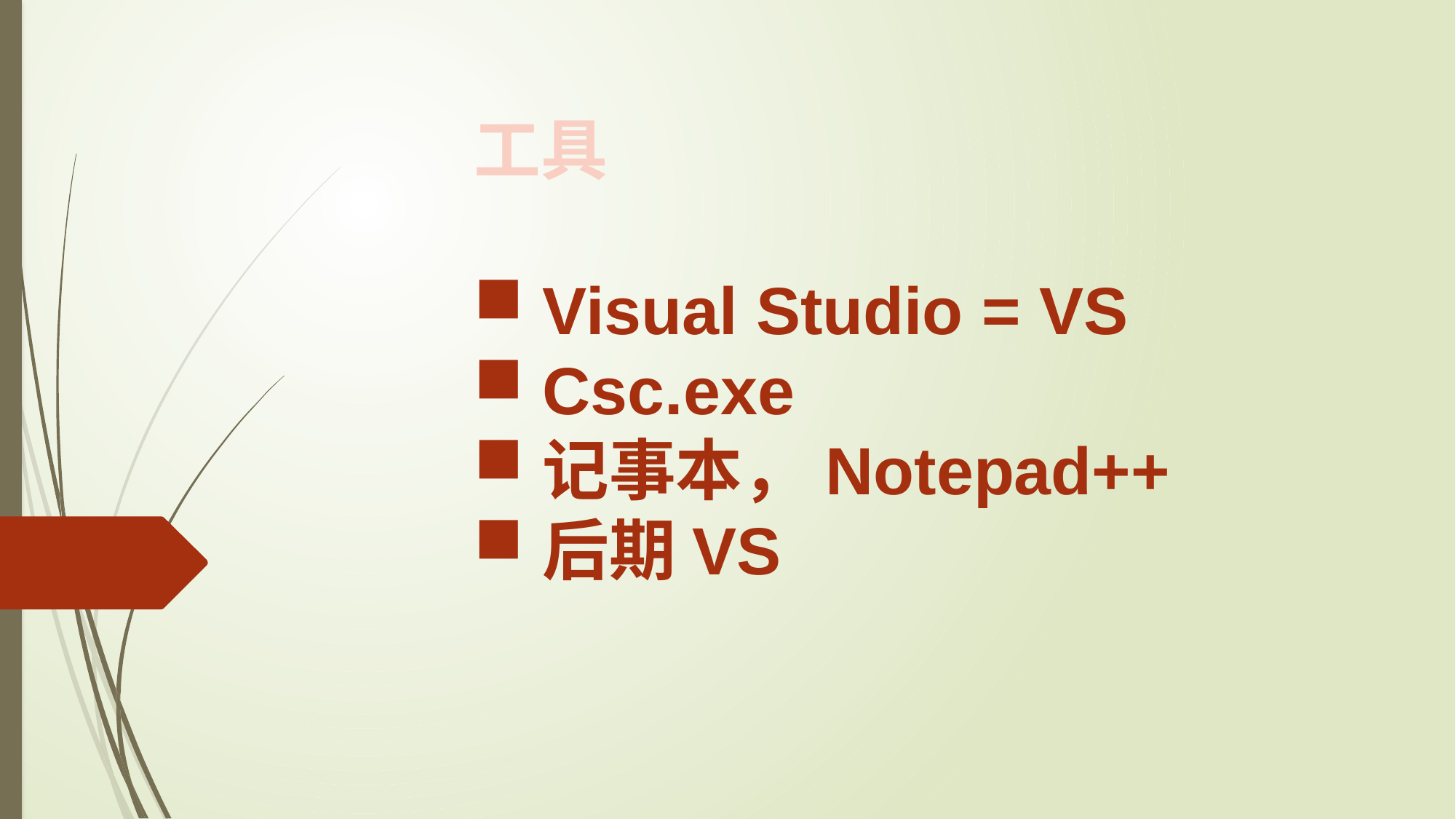

工具

Visual Studio = VS
Csc.exe
记事本，Notepad++
后期VS